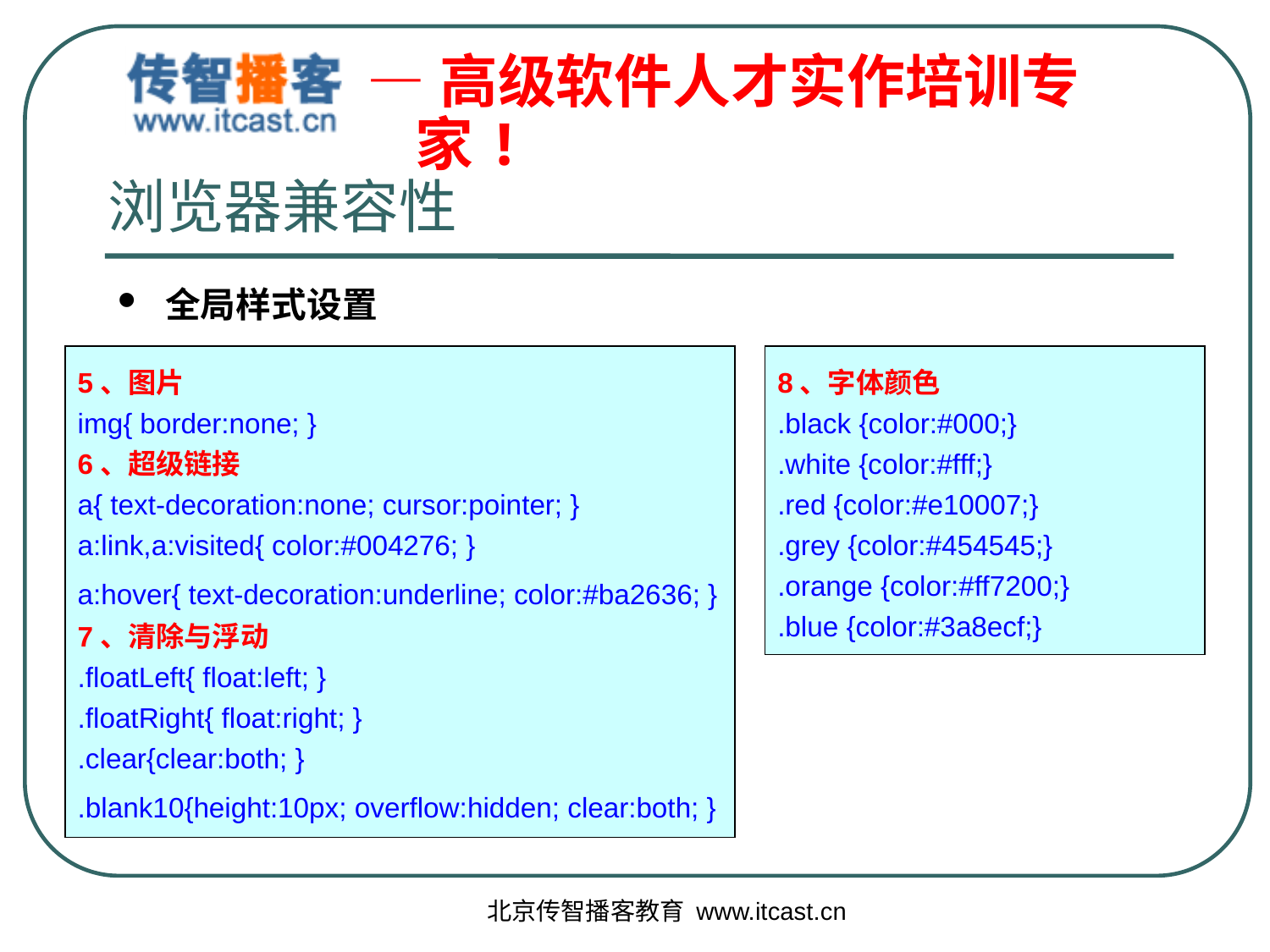

# 浏览器兼容性
全局样式设置
5、图片
img{ border:none; }
6、超级链接
a{ text-decoration:none; cursor:pointer; }
a:link,a:visited{ color:#004276; } 
a:hover{ text-decoration:underline; color:#ba2636; }
7、清除与浮动
.floatLeft{ float:left; }
.floatRight{ float:right; }
.clear{clear:both; }
.blank10{height:10px; overflow:hidden; clear:both; }
8、字体颜色
.black {color:#000;}
.white {color:#fff;}
.red {color:#e10007;}
.grey {color:#454545;}
.orange {color:#ff7200;}
.blue {color:#3a8ecf;}